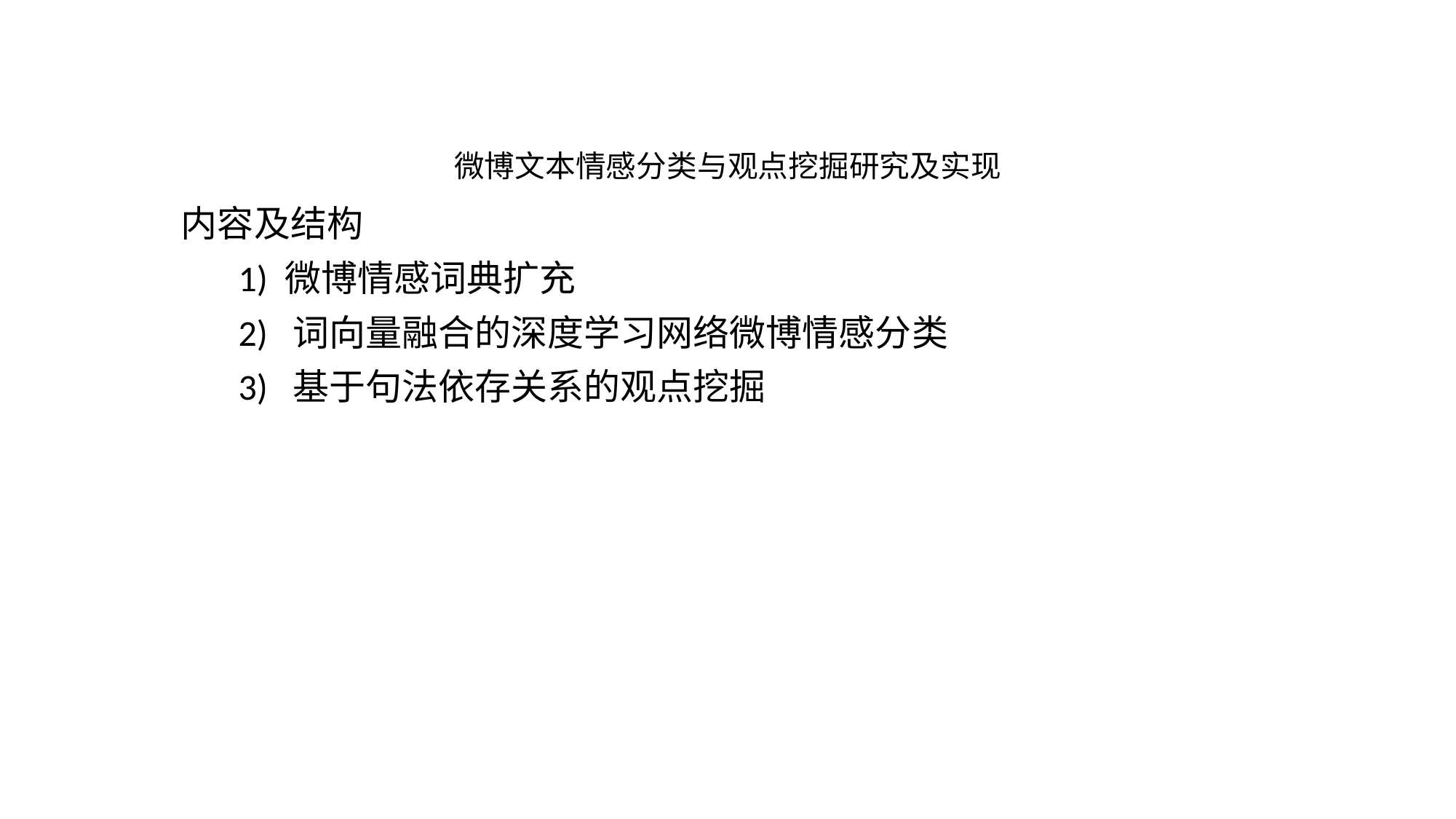

# 微博文本情感分类与观点挖掘研究及实现
内容及结构
       1) 微博情感词典扩充
       2)  词向量融合的深度学习网络微博情感分类
       3)  基于句法依存关系的观点挖掘